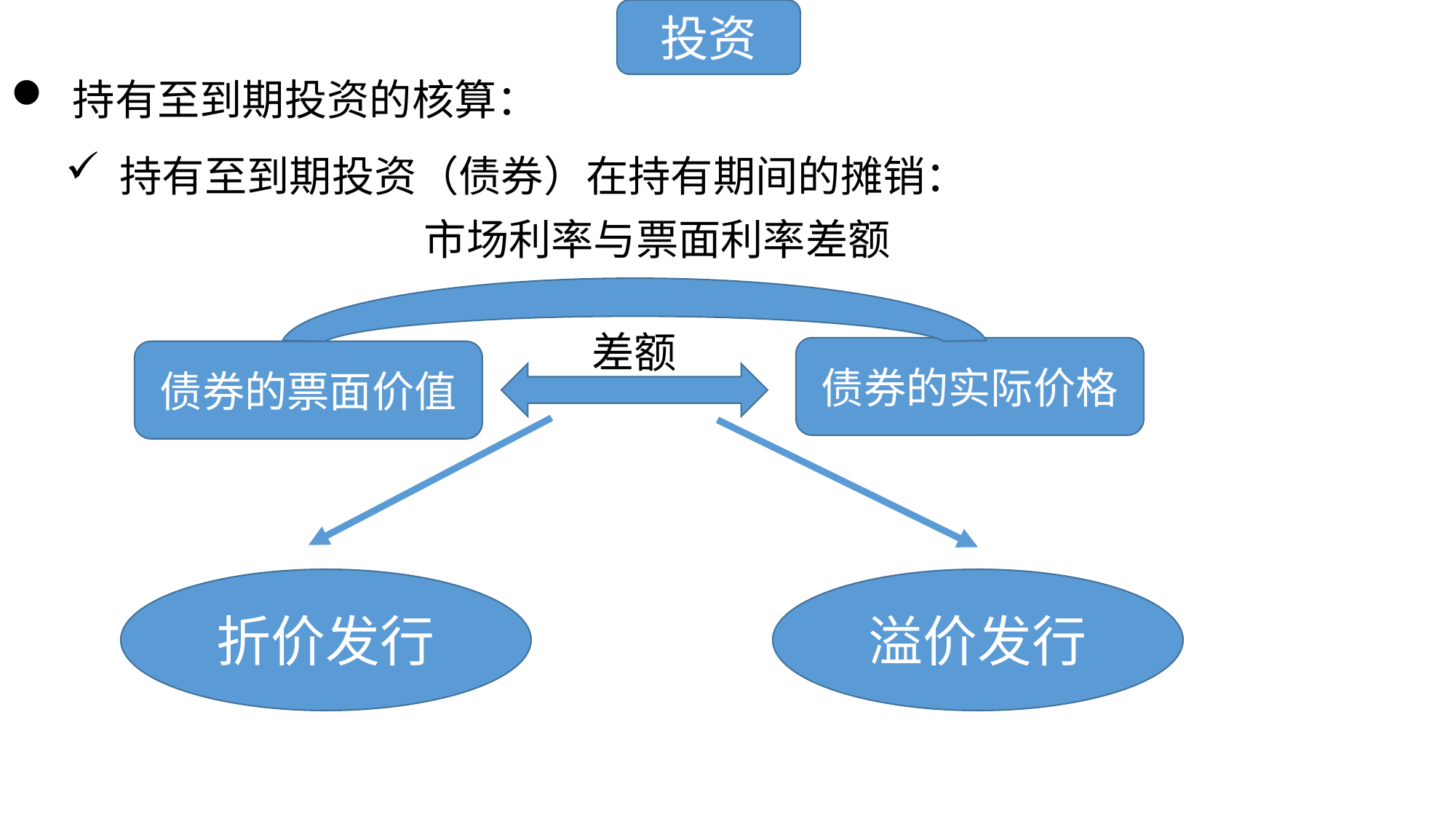

投资
 持有至到期投资的核算：
持有至到期投资（债券）在持有期间的摊销：
市场利率与票面利率差额

差额
债券的实际价格
债券的票面价值

折价发行
溢价发行